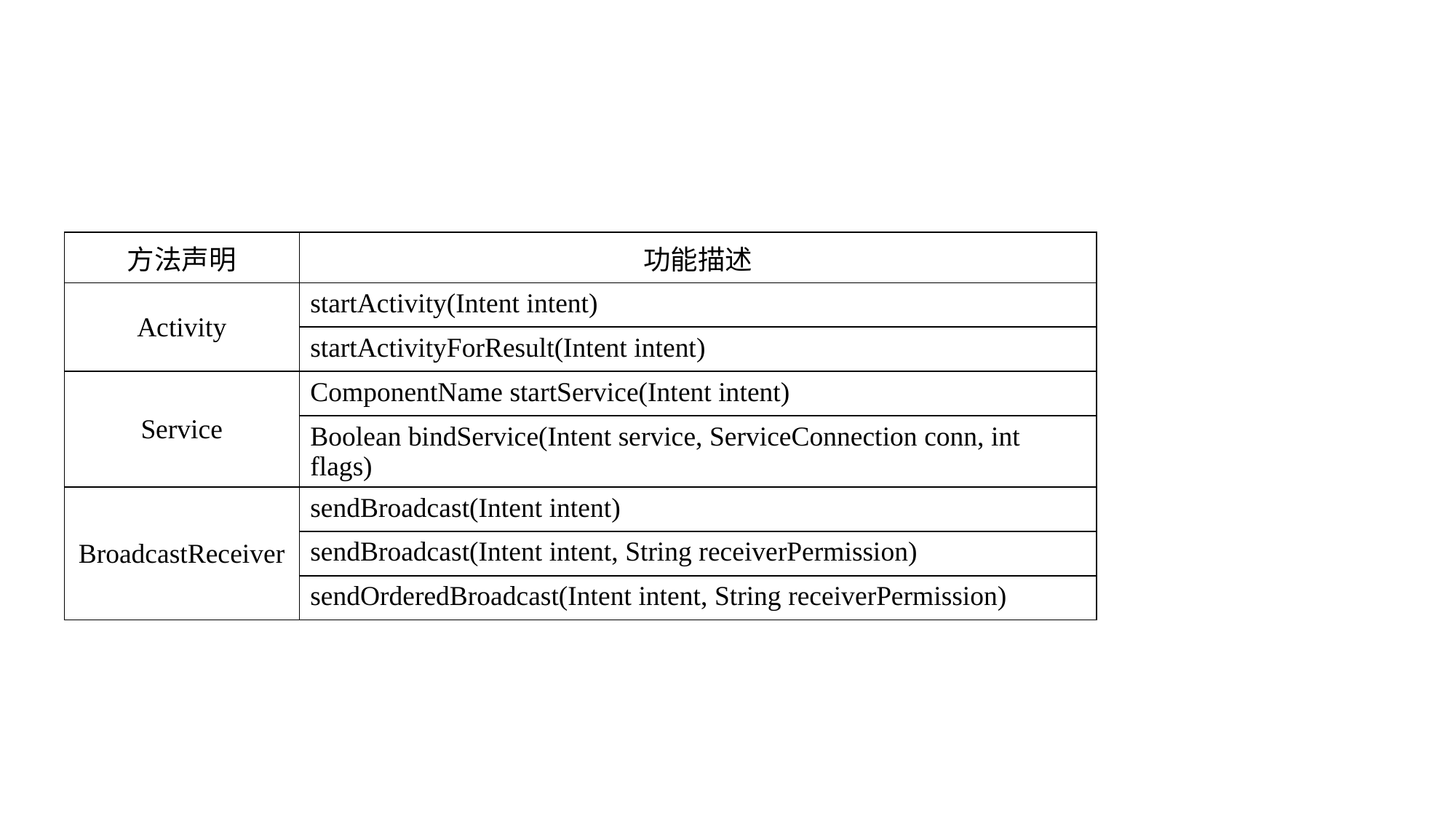

| 方法声明 | 功能描述 |
| --- | --- |
| Activity | startActivity(Intent intent) |
|  | startActivityForResult(Intent intent) |
| Service | ComponentName startService(Intent intent) |
|  | Boolean bindService(Intent service, ServiceConnection conn, int flags) |
| BroadcastReceiver | sendBroadcast(Intent intent) |
|  | sendBroadcast(Intent intent, String receiverPermission) |
|  | sendOrderedBroadcast(Intent intent, String receiverPermission) |